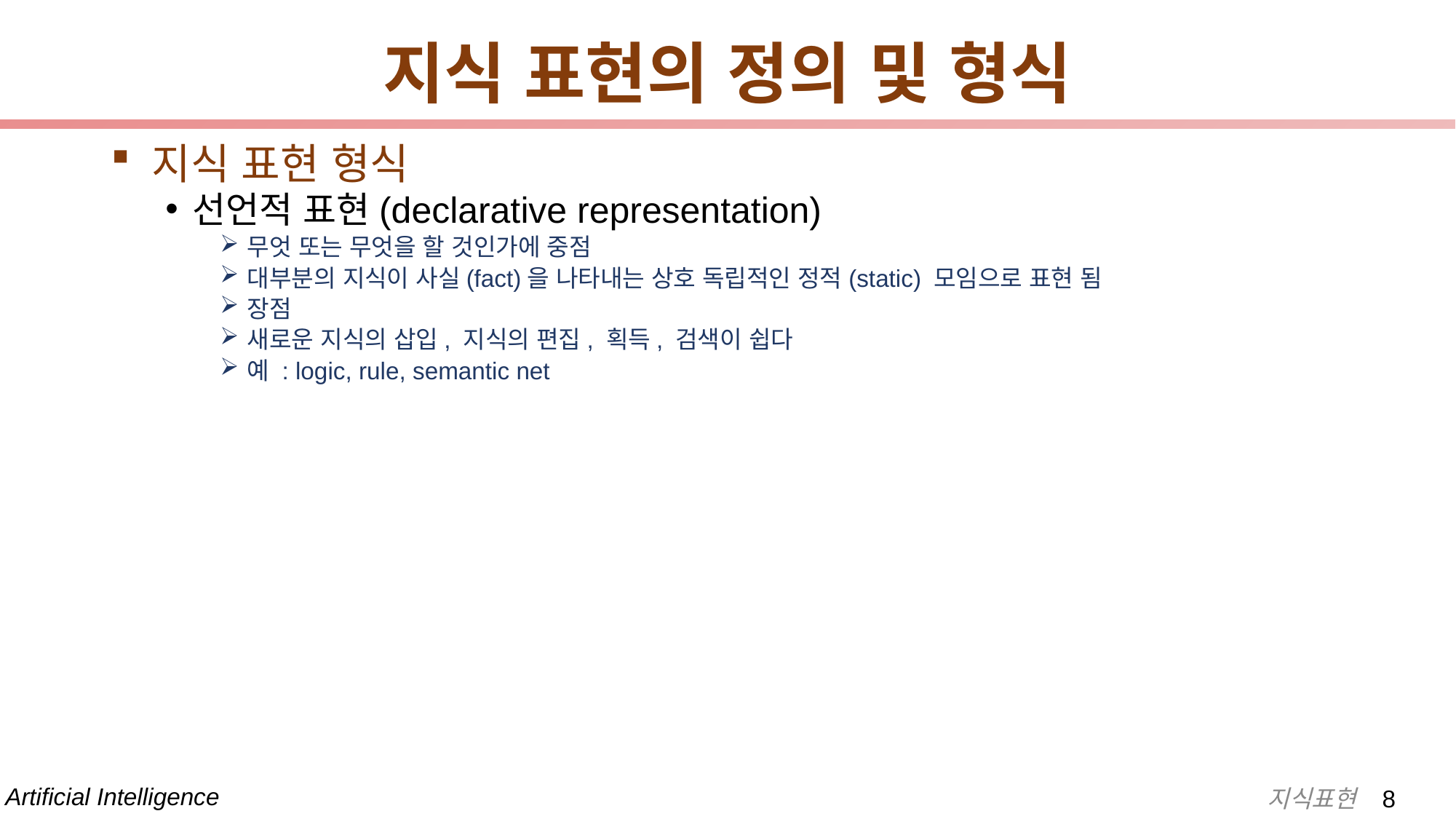

# 지식 표현의 정의 및 형식
지식 표현 형식
선언적 표현(declarative representation)
무엇 또는 무엇을 할 것인가에 중점
대부분의 지식이 사실(fact)을 나타내는 상호 독립적인 정적(static) 모임으로 표현 됨
장점
새로운 지식의 삽입, 지식의 편집, 획득, 검색이 쉽다
예 : logic, rule, semantic net